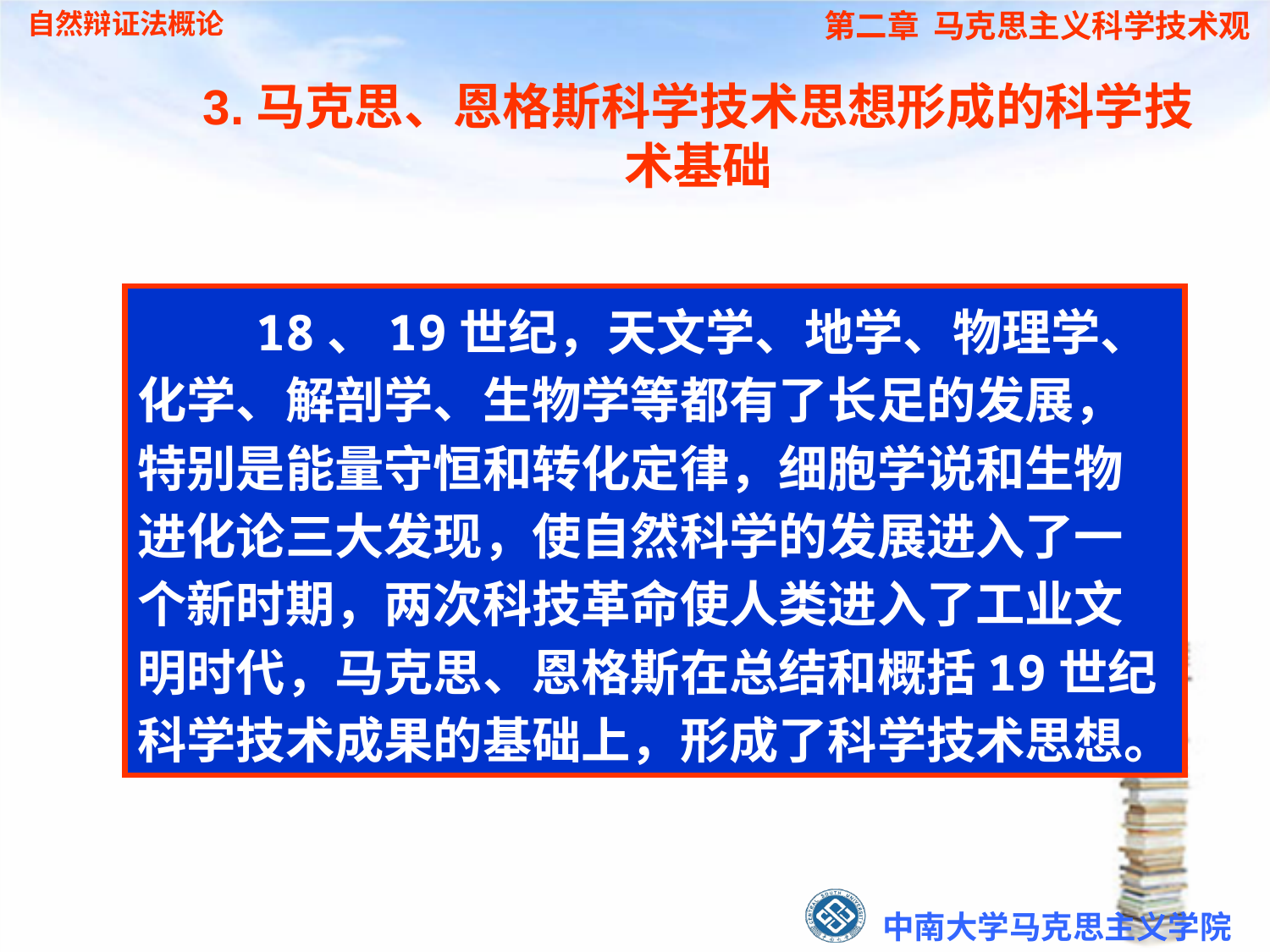

3.马克思、恩格斯科学技术思想形成的科学技术基础
    18、19世纪，天文学、地学、物理学、化学、解剖学、生物学等都有了长足的发展，特别是能量守恒和转化定律，细胞学说和生物进化论三大发现，使自然科学的发展进入了一个新时期，两次科技革命使人类进入了工业文明时代，马克思、恩格斯在总结和概括19世纪科学技术成果的基础上，形成了科学技术思想。